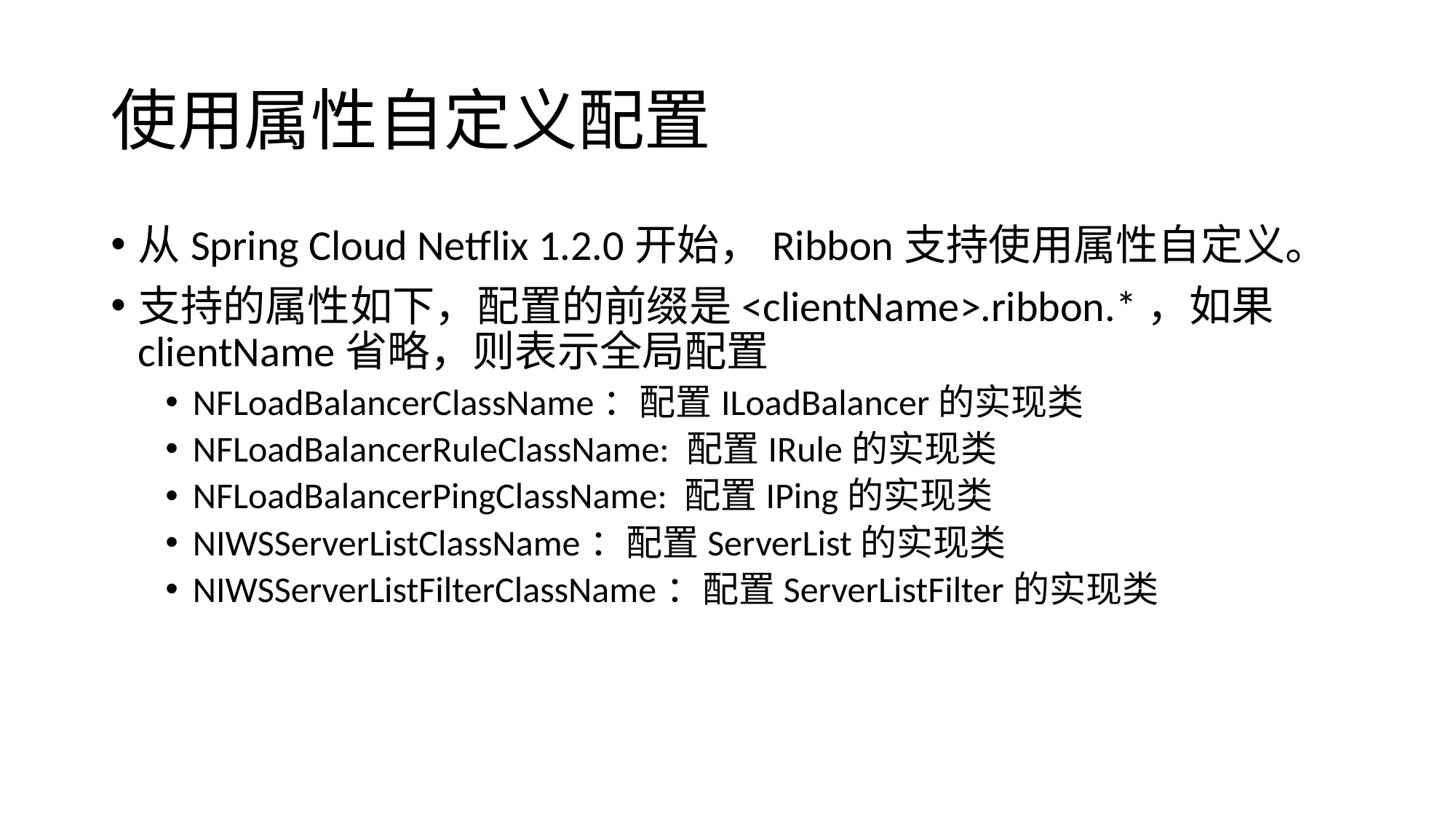

# 使用属性自定义配置
从Spring Cloud Netflix 1.2.0开始，Ribbon支持使用属性自定义。
支持的属性如下，配置的前缀是<clientName>.ribbon.*，如果clientName省略，则表示全局配置
NFLoadBalancerClassName：配置ILoadBalancer的实现类
NFLoadBalancerRuleClassName: 配置IRule的实现类
NFLoadBalancerPingClassName: 配置IPing的实现类
NIWSServerListClassName：配置ServerList的实现类
NIWSServerListFilterClassName：配置ServerListFilter的实现类